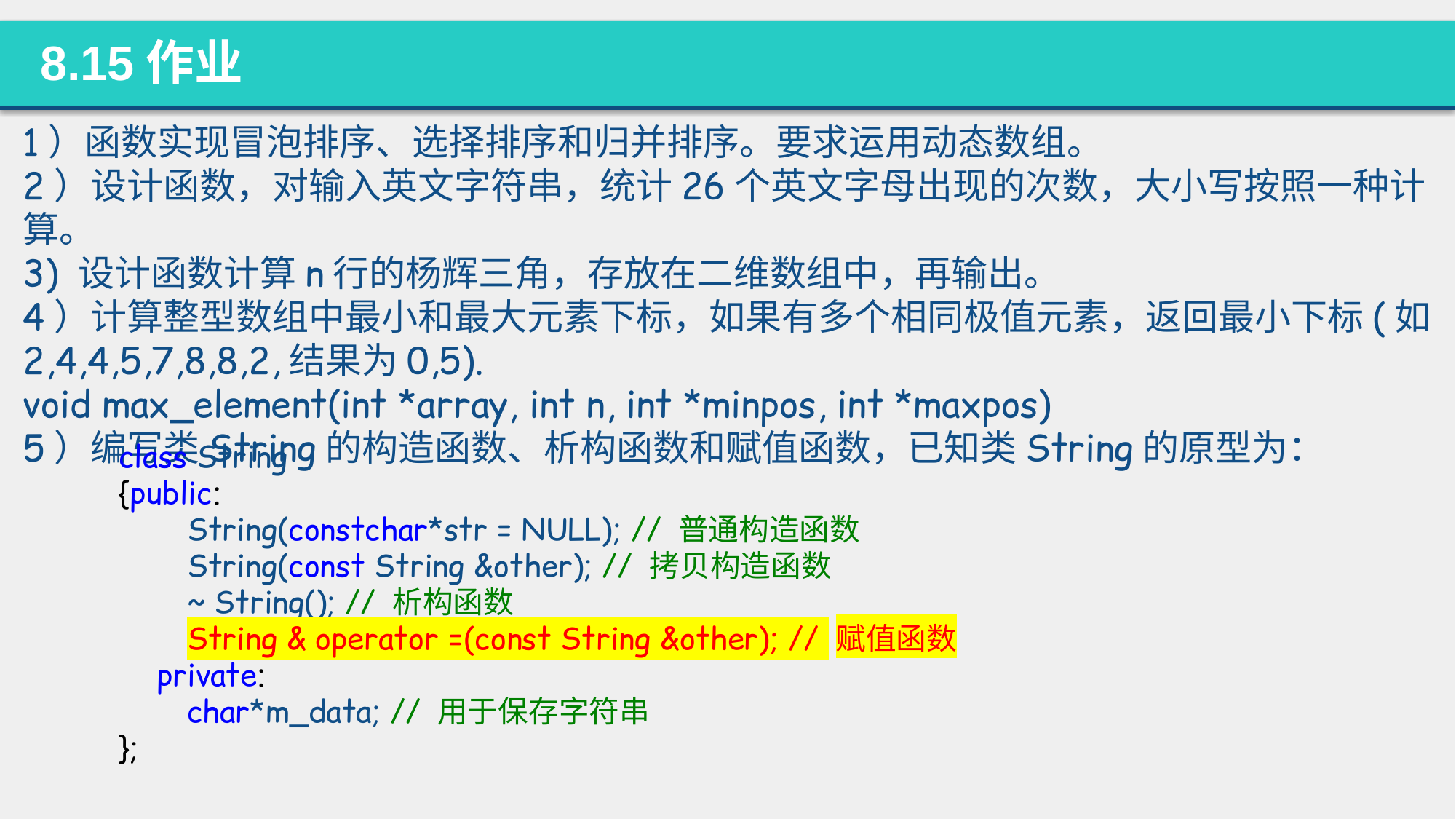

8.15作业
1）函数实现冒泡排序、选择排序和归并排序。要求运用动态数组。
2）设计函数，对输入英文字符串，统计26个英文字母出现的次数，大小写按照一种计算。
3) 设计函数计算n行的杨辉三角，存放在二维数组中，再输出。
4）计算整型数组中最小和最大元素下标，如果有多个相同极值元素，返回最小下标(如 2,4,4,5,7,8,8,2,结果为0,5).
void max_element(int *array, int n, int *minpos, int *maxpos)
5）编写类String的构造函数、析构函数和赋值函数，已知类String的原型为：
class String
{public:
　　String(constchar*str = NULL); // 普通构造函数
　　String(const String &other); // 拷贝构造函数
　　~ String(); // 析构函数
　　String & operator =(const String &other); // 赋值函数
　private:
　　char*m_data; // 用于保存字符串
};